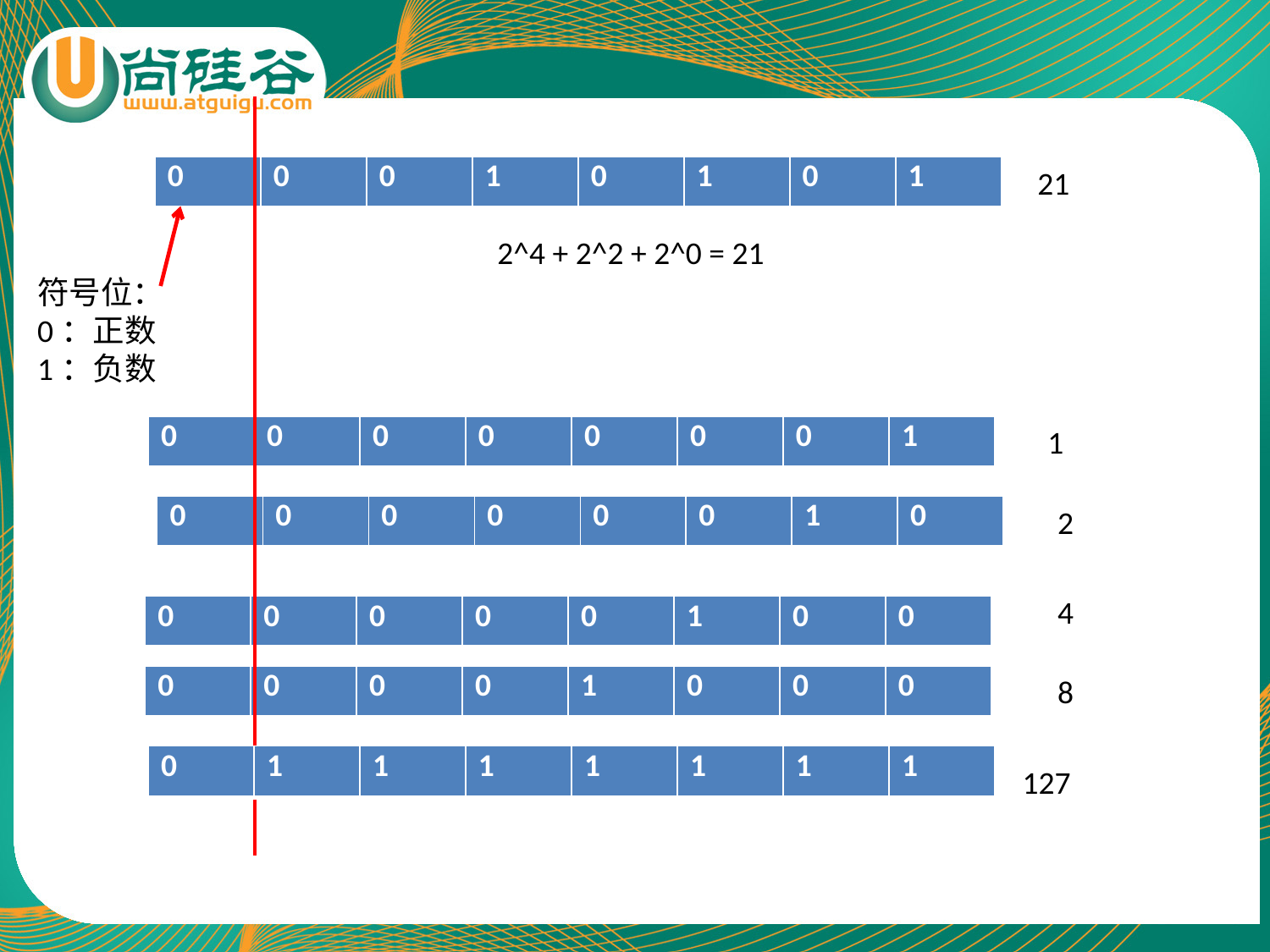

| 0 | 0 | 0 | 1 | 0 | 1 | 0 | 1 |
| --- | --- | --- | --- | --- | --- | --- | --- |
21
2^4 + 2^2 + 2^0 = 21
符号位：
0：正数
1：负数
| 0 | 0 | 0 | 0 | 0 | 0 | 0 | 1 |
| --- | --- | --- | --- | --- | --- | --- | --- |
1
| 0 | 0 | 0 | 0 | 0 | 0 | 1 | 0 |
| --- | --- | --- | --- | --- | --- | --- | --- |
2
4
| 0 | 0 | 0 | 0 | 0 | 1 | 0 | 0 |
| --- | --- | --- | --- | --- | --- | --- | --- |
| 0 | 0 | 0 | 0 | 1 | 0 | 0 | 0 |
| --- | --- | --- | --- | --- | --- | --- | --- |
8
| 0 | 1 | 1 | 1 | 1 | 1 | 1 | 1 |
| --- | --- | --- | --- | --- | --- | --- | --- |
127